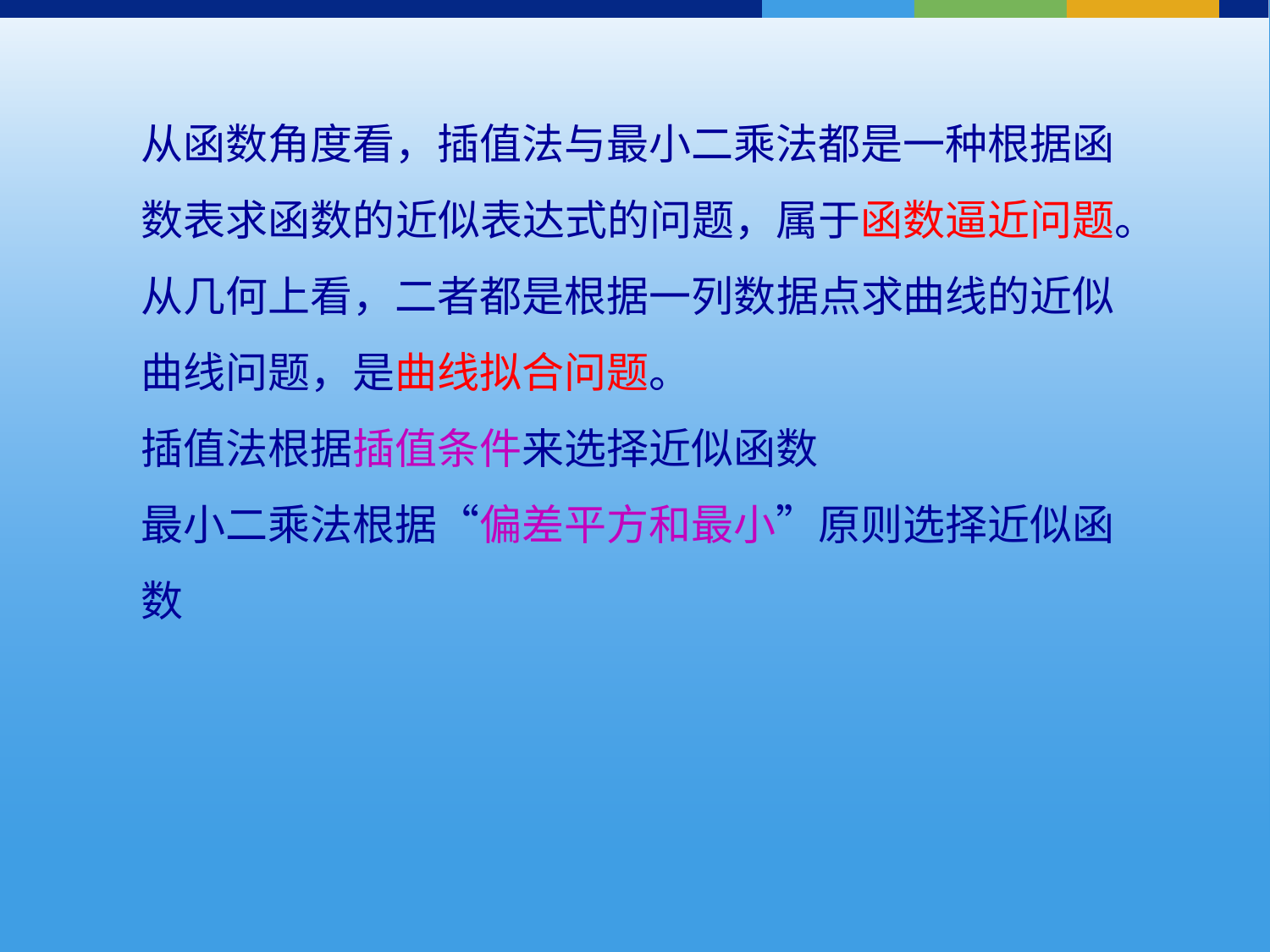

从函数角度看，插值法与最小二乘法都是一种根据函数表求函数的近似表达式的问题，属于函数逼近问题。
从几何上看，二者都是根据一列数据点求曲线的近似曲线问题，是曲线拟合问题。
插值法根据插值条件来选择近似函数
最小二乘法根据“偏差平方和最小”原则选择近似函数